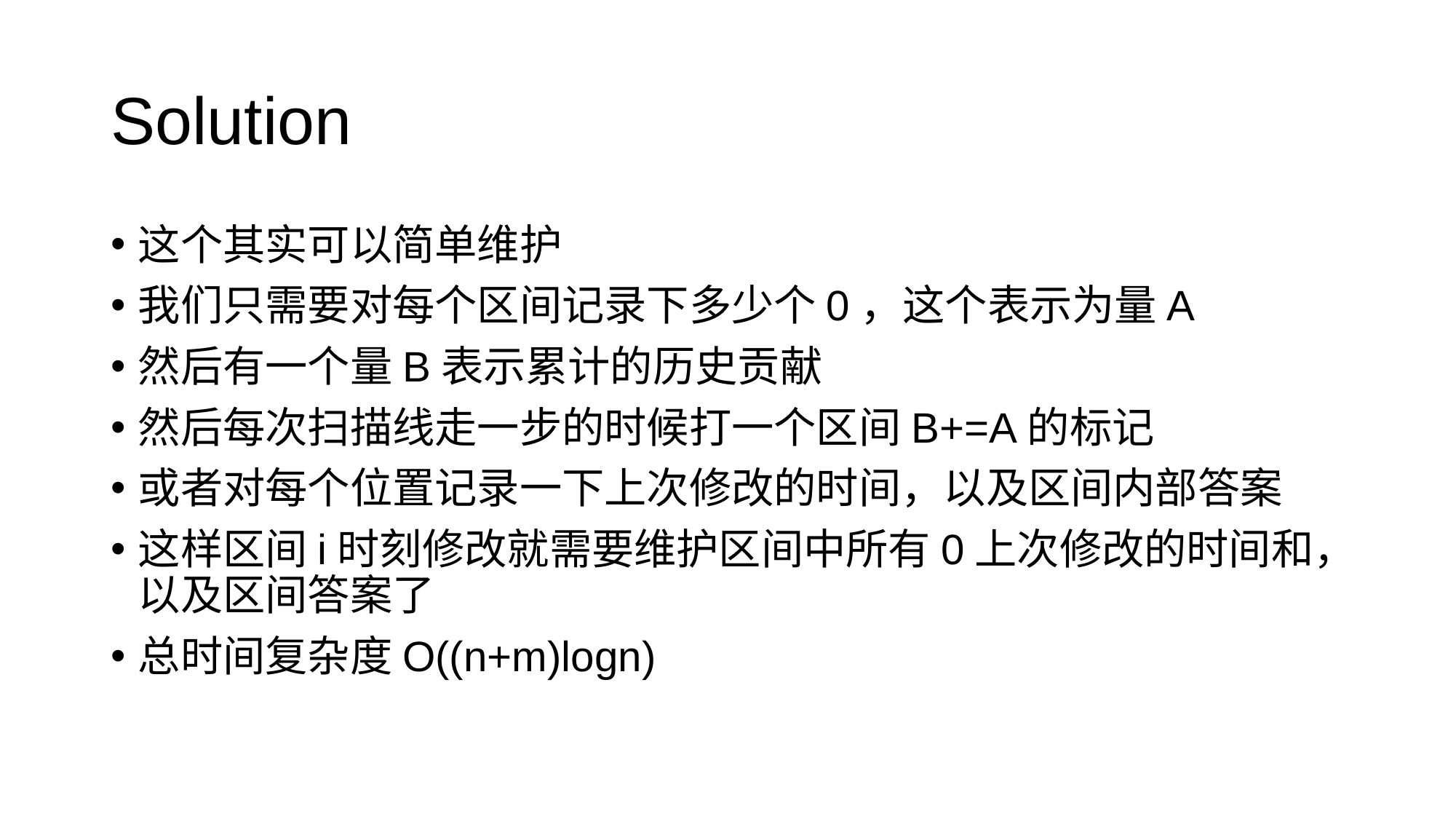

# Solution
这个其实可以简单维护
我们只需要对每个区间记录下多少个0，这个表示为量A
然后有一个量B表示累计的历史贡献
然后每次扫描线走一步的时候打一个区间B+=A的标记
或者对每个位置记录一下上次修改的时间，以及区间内部答案
这样区间i时刻修改就需要维护区间中所有0上次修改的时间和，以及区间答案了
总时间复杂度O((n+m)logn)